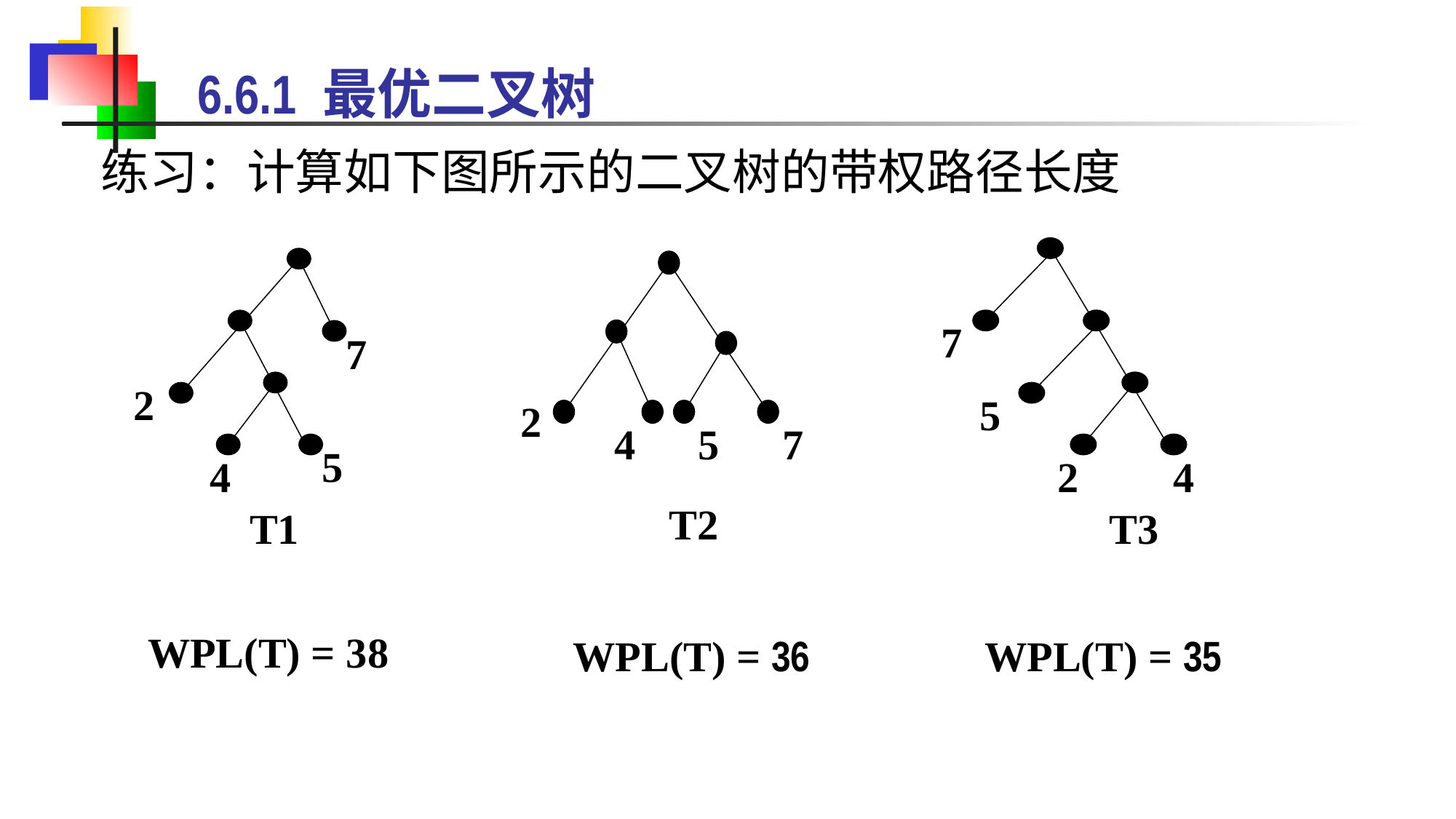

6.6.1 最优二叉树
练习：计算如下图所示的二叉树的带权路径长度

7

5

2
4
T3

7
2
5
4
T1

2

4
5
7
T2
WPL(T) = 38

WPL(T) = 36

WPL(T) = 35